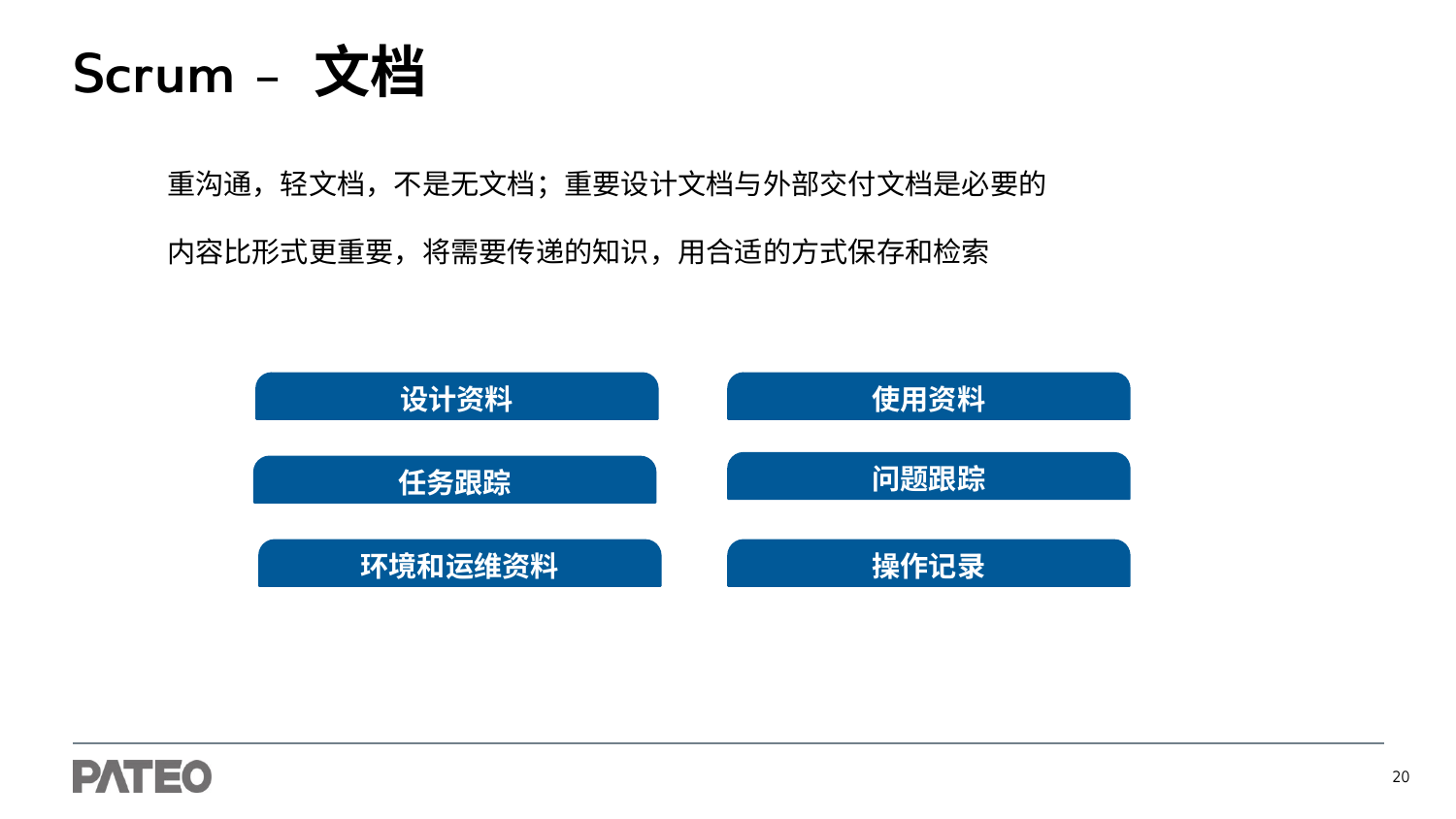

# Scrum – 文档
重沟通，轻文档，不是无文档；重要设计文档与外部交付文档是必要的

内容比形式更重要，将需要传递的知识，用合适的方式保存和检索
设计资料
使用资料
问题跟踪
任务跟踪
环境和运维资料
操作记录